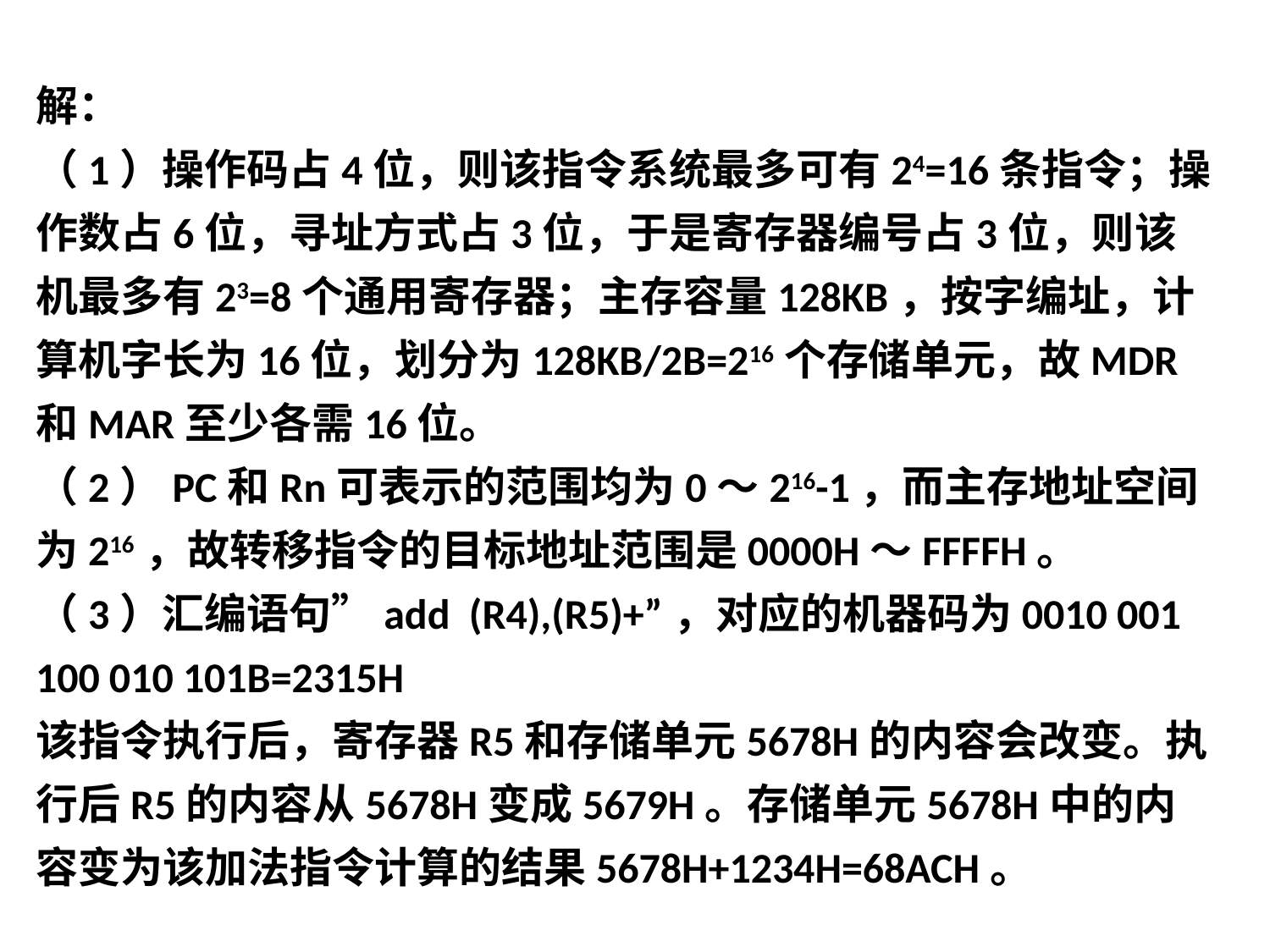

解：
（1）操作码占4位，则该指令系统最多可有24=16条指令；操作数占6位，寻址方式占3位，于是寄存器编号占3位，则该机最多有23=8个通用寄存器；主存容量128KB，按字编址，计算机字长为16位，划分为128KB/2B=216个存储单元，故MDR和MAR至少各需16位。
（2）PC和Rn可表示的范围均为0～216-1，而主存地址空间为216，故转移指令的目标地址范围是0000H～FFFFH。
（3）汇编语句”add  (R4),(R5)+”，对应的机器码为0010 001 100 010 101B=2315H
该指令执行后，寄存器R5和存储单元5678H的内容会改变。执行后R5的内容从5678H变成5679H。存储单元5678H中的内容变为该加法指令计算的结果5678H+1234H=68ACH。